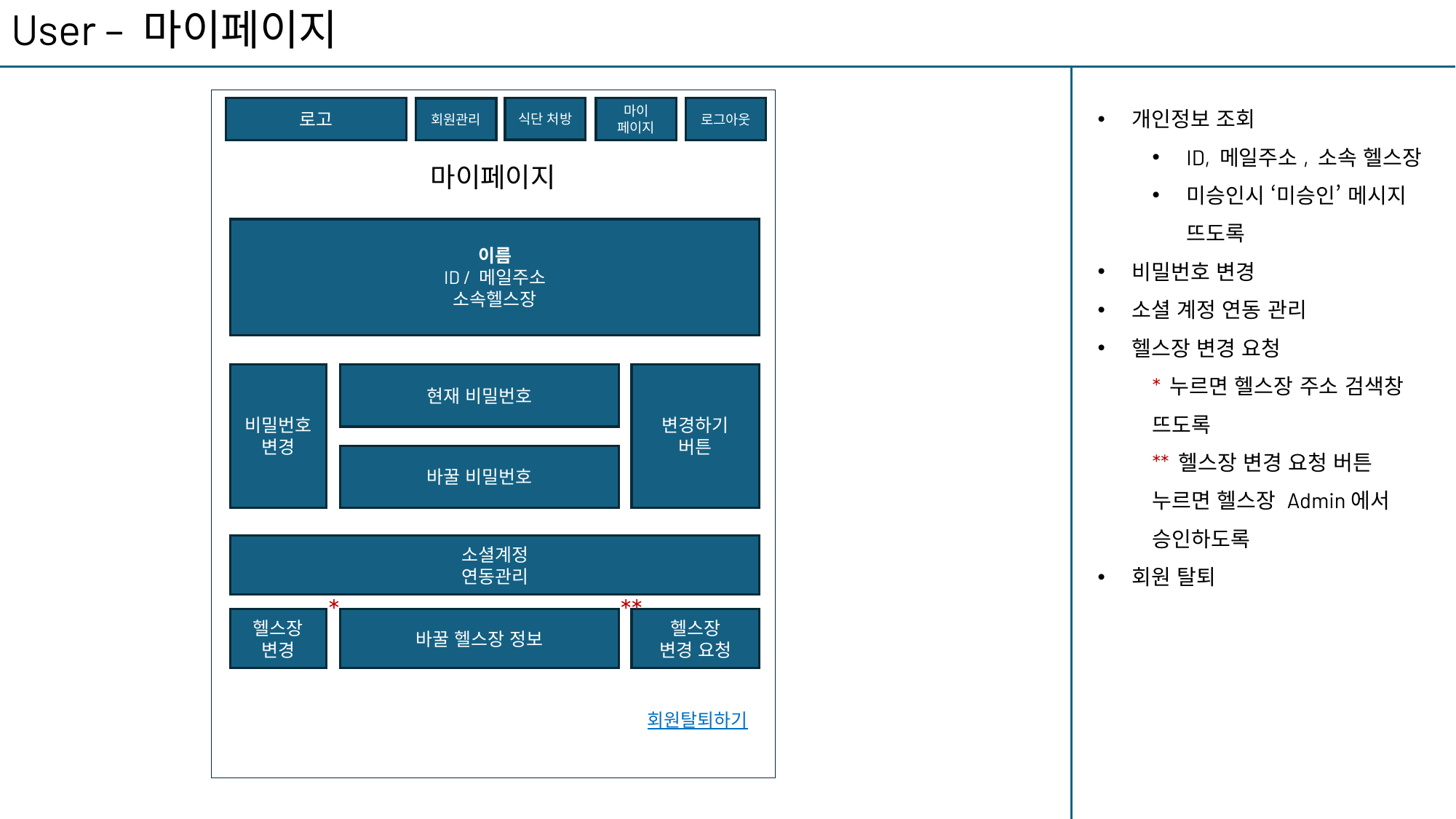

# User – 마이페이지
개인정보 조회
ID, 메일주소, 소속 헬스장
미승인시 ‘미승인’ 메시지 뜨도록
비밀번호 변경
소셜 계정 연동 관리
헬스장 변경 요청
* 누르면 헬스장 주소 검색창 뜨도록
** 헬스장 변경 요청 버튼 누르면 헬스장 Admin에서 승인하도록
회원 탈퇴

식단 처방
로고
마이
페이지
로그아웃
회원관리
마이페이지
이름
ID / 메일주소
소속헬스장
비밀번호
변경
변경하기
버튼
현재 비밀번호
바꿀 비밀번호
소셜계정
연동관리
*
**
헬스장
변경
헬스장
변경 요청
바꿀 헬스장 정보
회원탈퇴하기